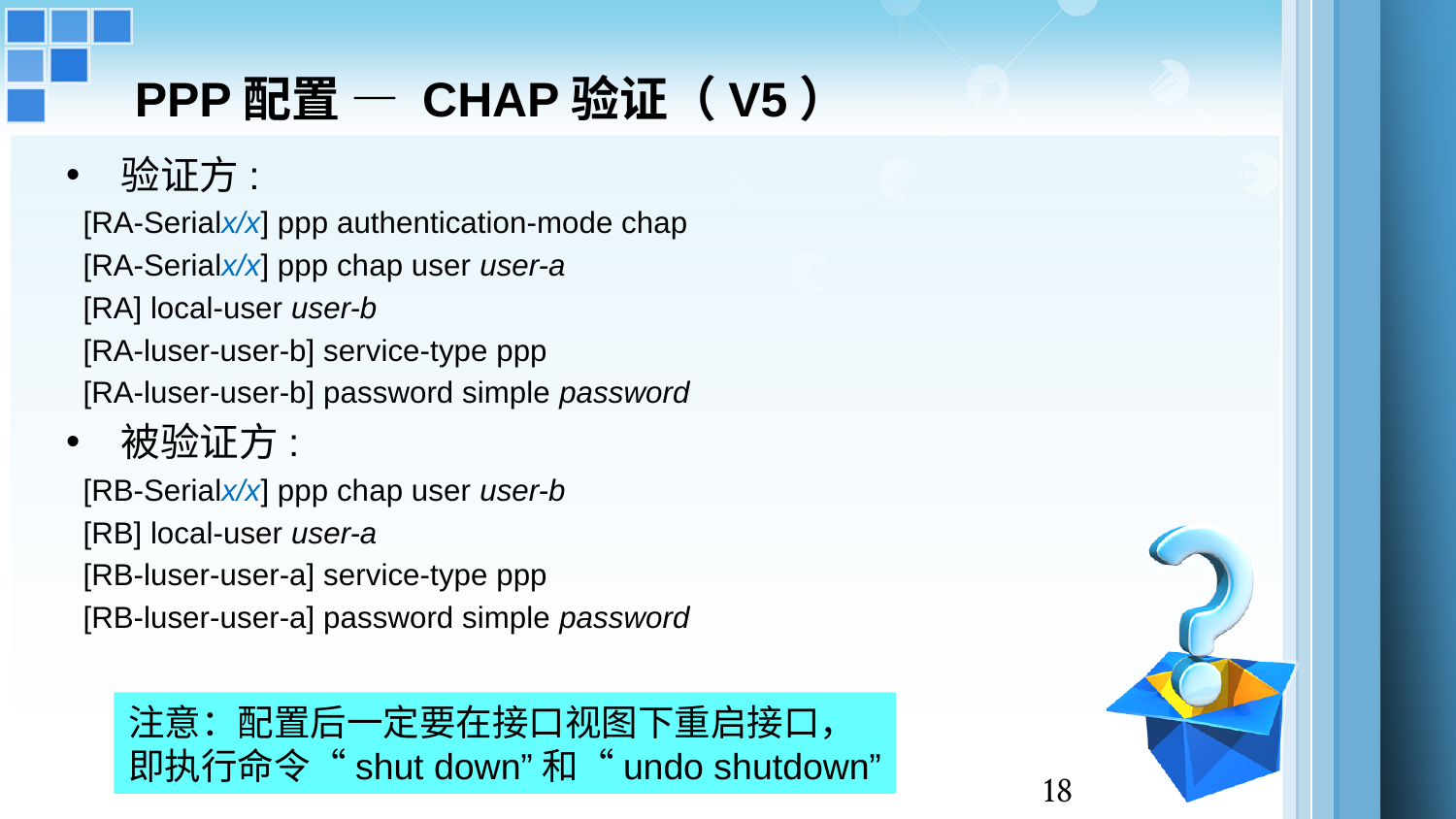

# PPP配置 — CHAP验证（V5）
验证方:
  [RA-Serialx/x] ppp authentication-mode chap
  [RA-Serialx/x] ppp chap user user-a
  [RA] local-user user-b
  [RA-luser-user-b] service-type ppp
  [RA-luser-user-b] password simple password
被验证方:
  [RB-Serialx/x] ppp chap user user-b
  [RB] local-user user-a
  [RB-luser-user-a] service-type ppp
  [RB-luser-user-a] password simple password
注意：配置后一定要在接口视图下重启接口，
即执行命令“shut down”和“undo shutdown”
18